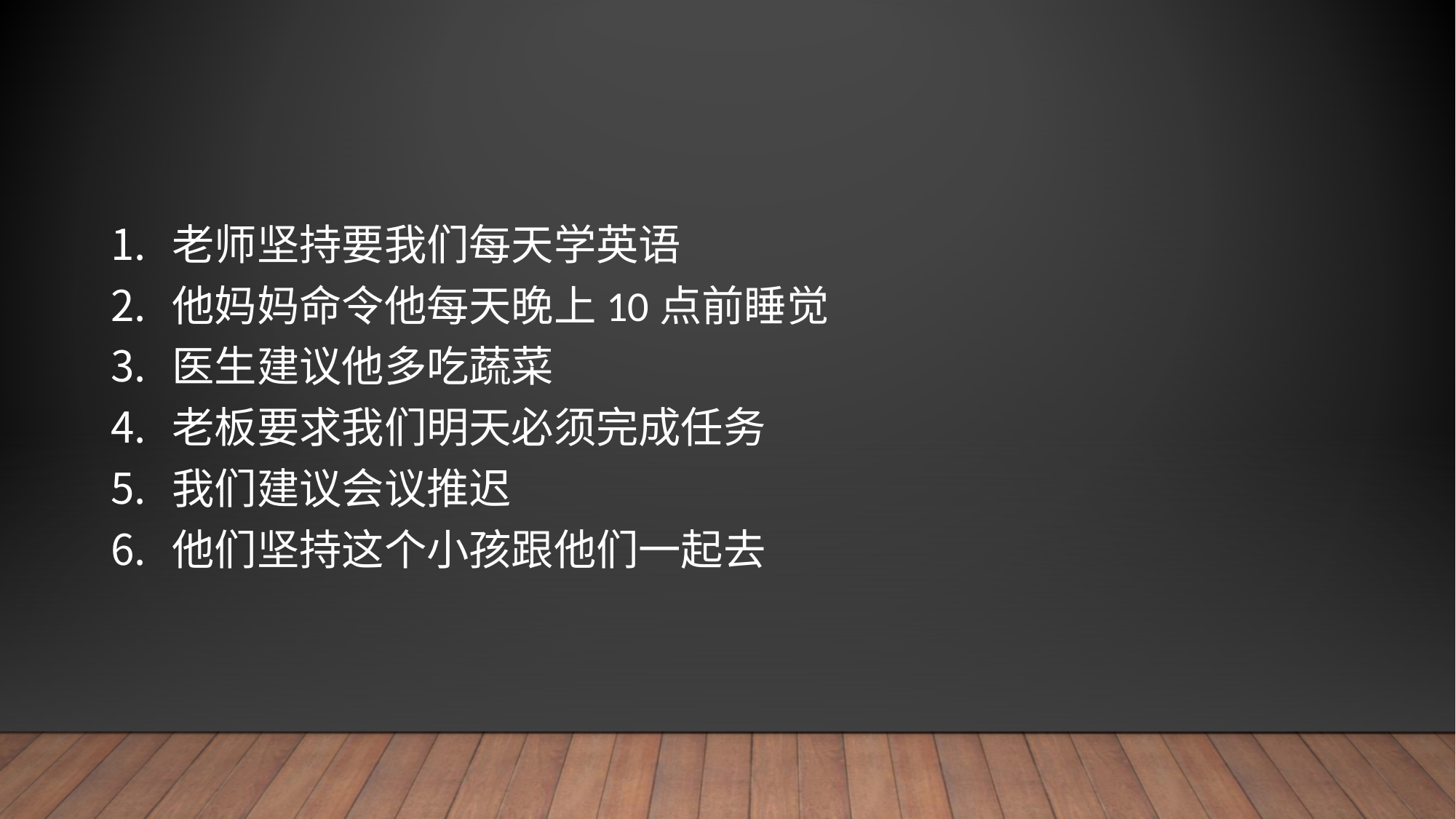

#
老师坚持要我们每天学英语
他妈妈命令他每天晚上10点前睡觉
医生建议他多吃蔬菜
老板要求我们明天必须完成任务
我们建议会议推迟
他们坚持这个小孩跟他们一起去